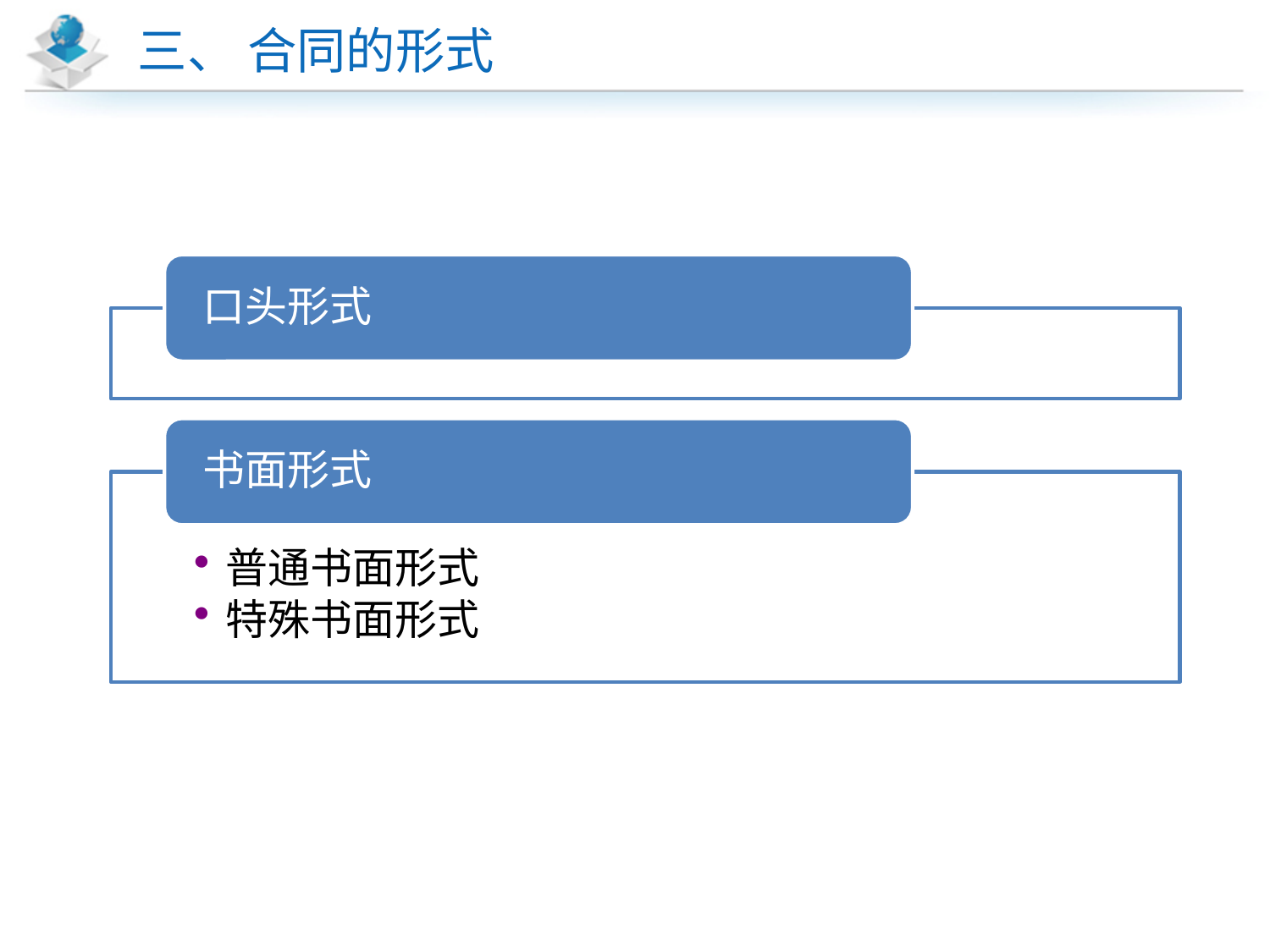

# 三、 合同的形式
口头形式
普通书面形式
特殊书面形式
书面形式